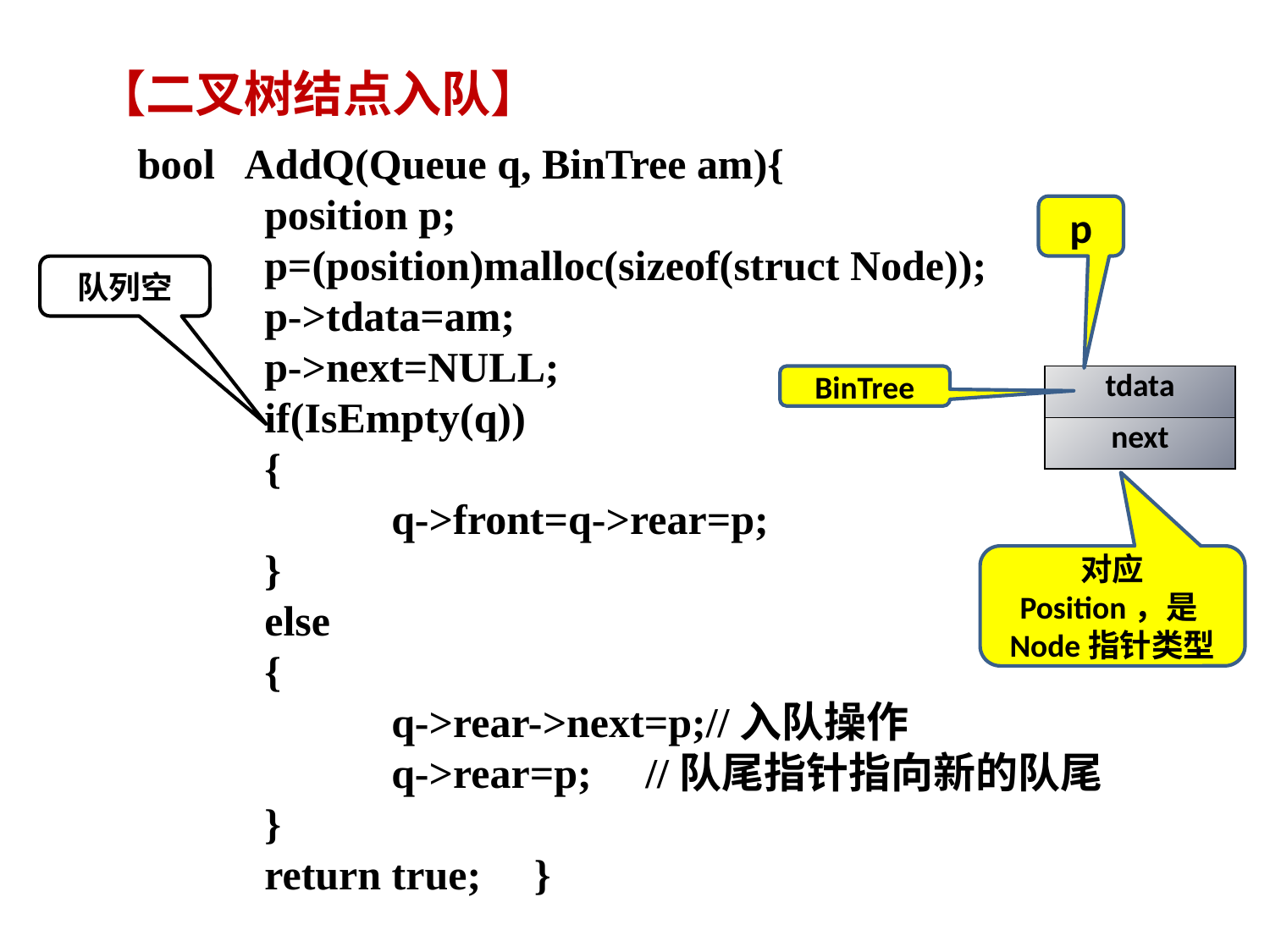

【二叉树结点入队】
bool   AddQ(Queue q, BinTree am){
	position p;
	p=(position)malloc(sizeof(struct Node));
	p->tdata=am;
	p->next=NULL;
	if(IsEmpty(q))
	{
		q->front=q->rear=p;
	}
	else
	{
		q->rear->next=p;//入队操作
		q->rear=p;	//队尾指针指向新的队尾
	}
	return true;     }
p
队列空
BinTree
| tdata |
| --- |
| next |
对应
Position，是Node指针类型